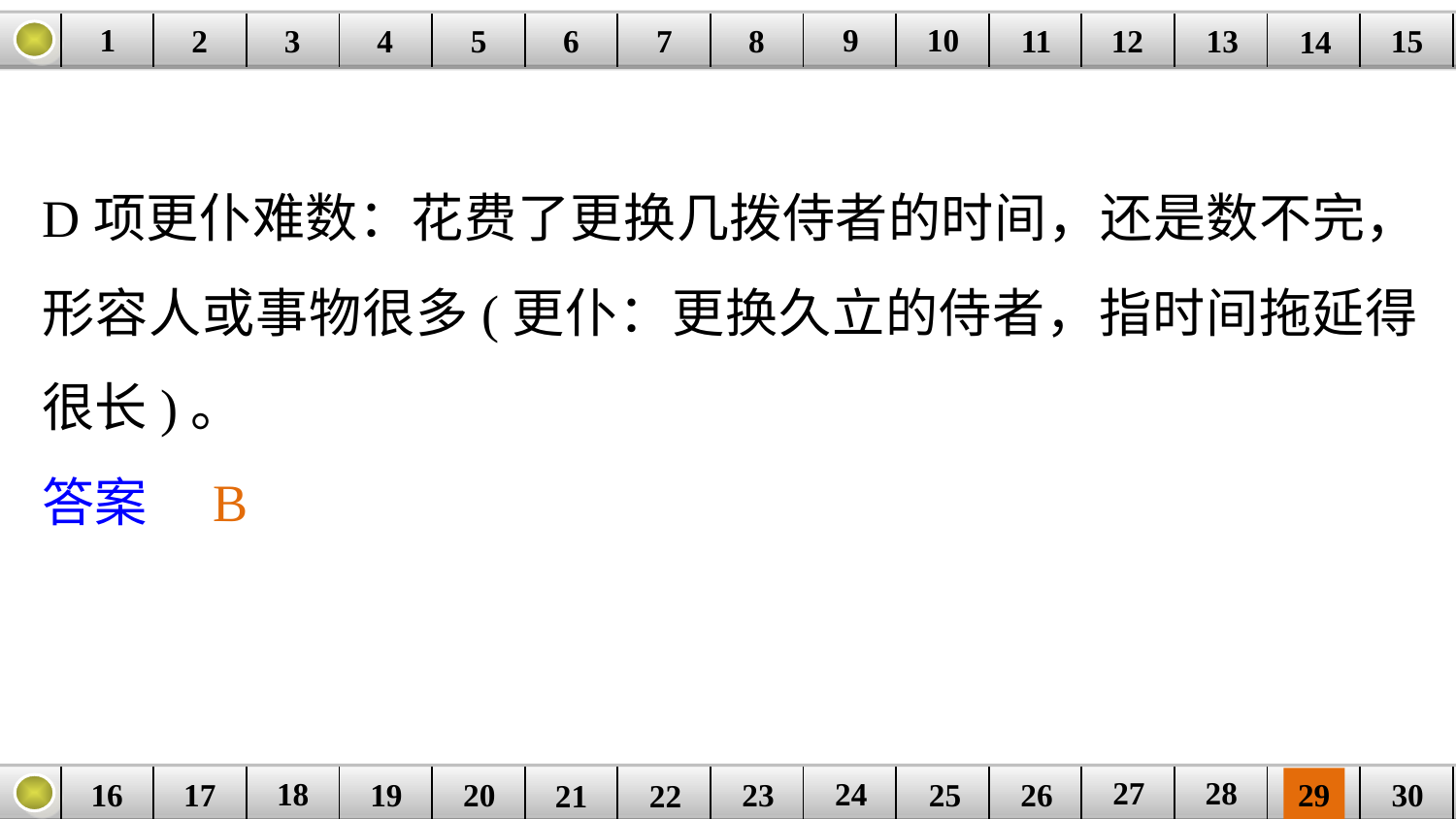

9
10
1
3
4
5
6
8
11
2
12
15
|  |  |  |  |  |  |  |  |  |  |  |  |  |  |  |
| --- | --- | --- | --- | --- | --- | --- | --- | --- | --- | --- | --- | --- | --- | --- |
7
13
14

D项更仆难数：花费了更换几拨侍者的时间，还是数不完，形容人或事物很多(更仆：更换久立的侍者，指时间拖延得很长)。
答案　B

27
28
18
24
16
25
26
30
|  |  |  |  |  |  |  |  |  |  |  |  |  |  |  |
| --- | --- | --- | --- | --- | --- | --- | --- | --- | --- | --- | --- | --- | --- | --- |
23
17
19
20
29
21
22